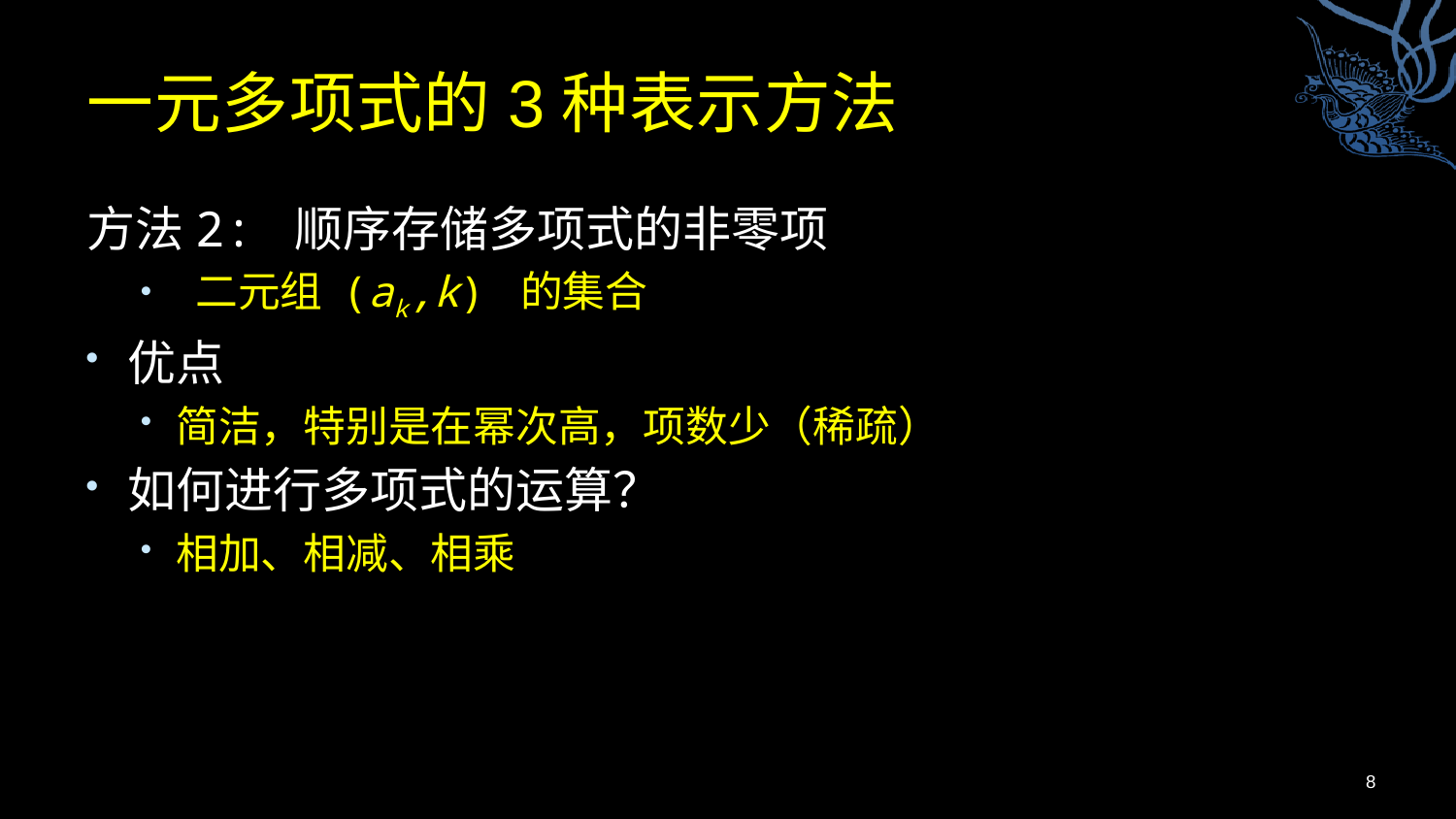

# 一元多项式的3种表示方法
方法2: 顺序存储多项式的非零项
 二元组 (ak,k) 的集合
优点
简洁，特别是在幂次高，项数少（稀疏）
如何进行多项式的运算？
相加、相减、相乘
8